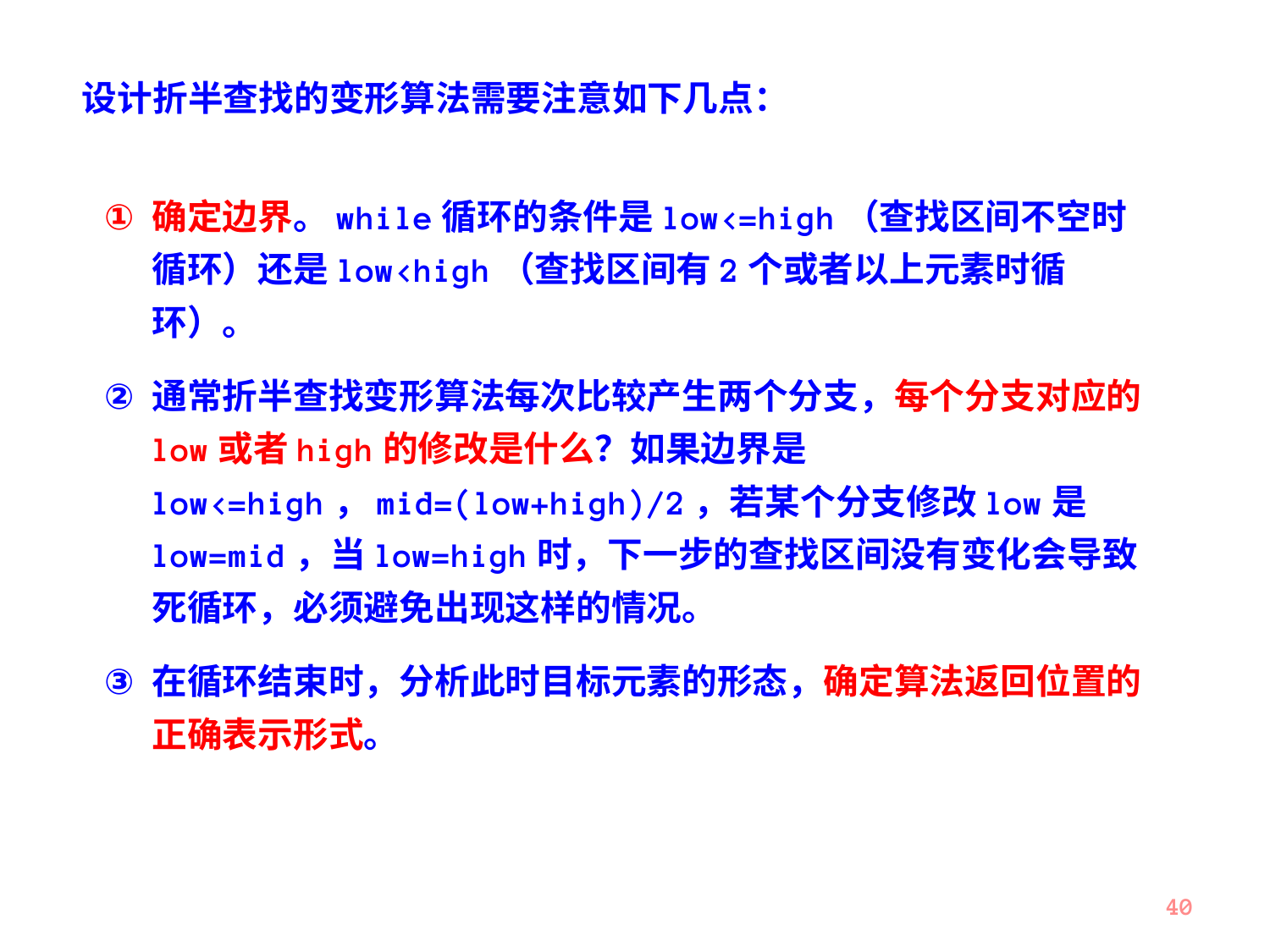

设计折半查找的变形算法需要注意如下几点：
确定边界。while循环的条件是low<=high（查找区间不空时循环）还是low<high（查找区间有2个或者以上元素时循环）。
通常折半查找变形算法每次比较产生两个分支，每个分支对应的low或者high的修改是什么？如果边界是low<=high，mid=(low+high)/2，若某个分支修改low是low=mid，当low=high时，下一步的查找区间没有变化会导致死循环，必须避免出现这样的情况。
在循环结束时，分析此时目标元素的形态，确定算法返回位置的正确表示形式。
40